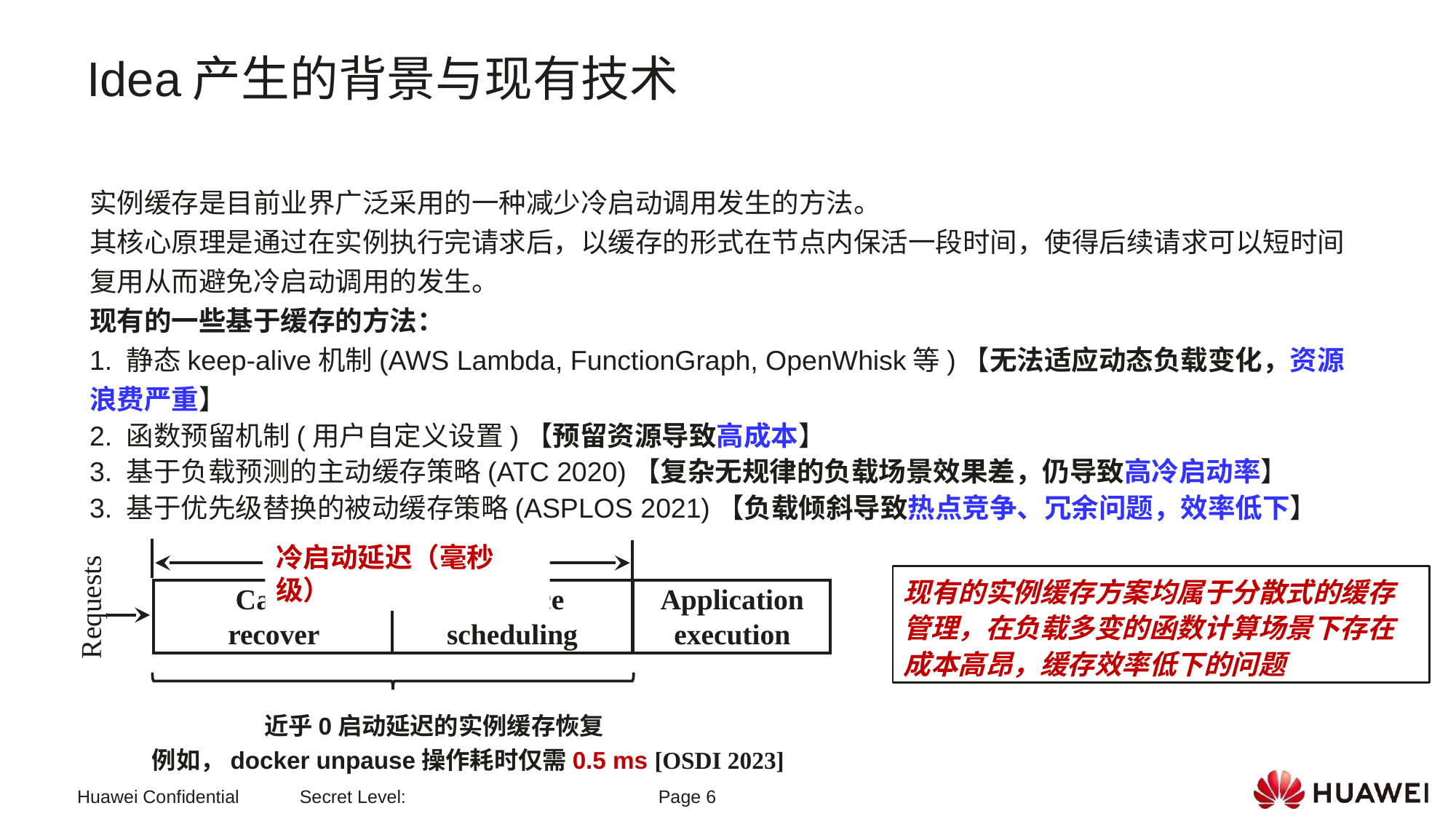

Idea产生的背景与现有技术
实例缓存是目前业界广泛采用的一种减少冷启动调用发生的方法。
其核心原理是通过在实例执行完请求后，以缓存的形式在节点内保活一段时间，使得后续请求可以短时间复用从而避免冷启动调用的发生。
现有的一些基于缓存的方法：
1. 静态keep-alive机制(AWS Lambda, FunctionGraph, OpenWhisk等)【无法适应动态负载变化，资源浪费严重】
2. 函数预留机制(用户自定义设置)【预留资源导致高成本】
3. 基于负载预测的主动缓存策略(ATC 2020)【复杂无规律的负载场景效果差，仍导致高冷启动率】
3. 基于优先级替换的被动缓存策略(ASPLOS 2021)【负载倾斜导致热点竞争、冗余问题，效率低下】
冷启动延迟（毫秒级）
Coldstart latency
Cache
recover
Instance
scheduling
Application execution

Requests

近乎0启动延迟的实例缓存恢复
例如，docker unpause操作耗时仅需0.5 ms [OSDI 2023]
现有的实例缓存方案均属于分散式的缓存管理，在负载多变的函数计算场景下存在成本高昂，缓存效率低下的问题